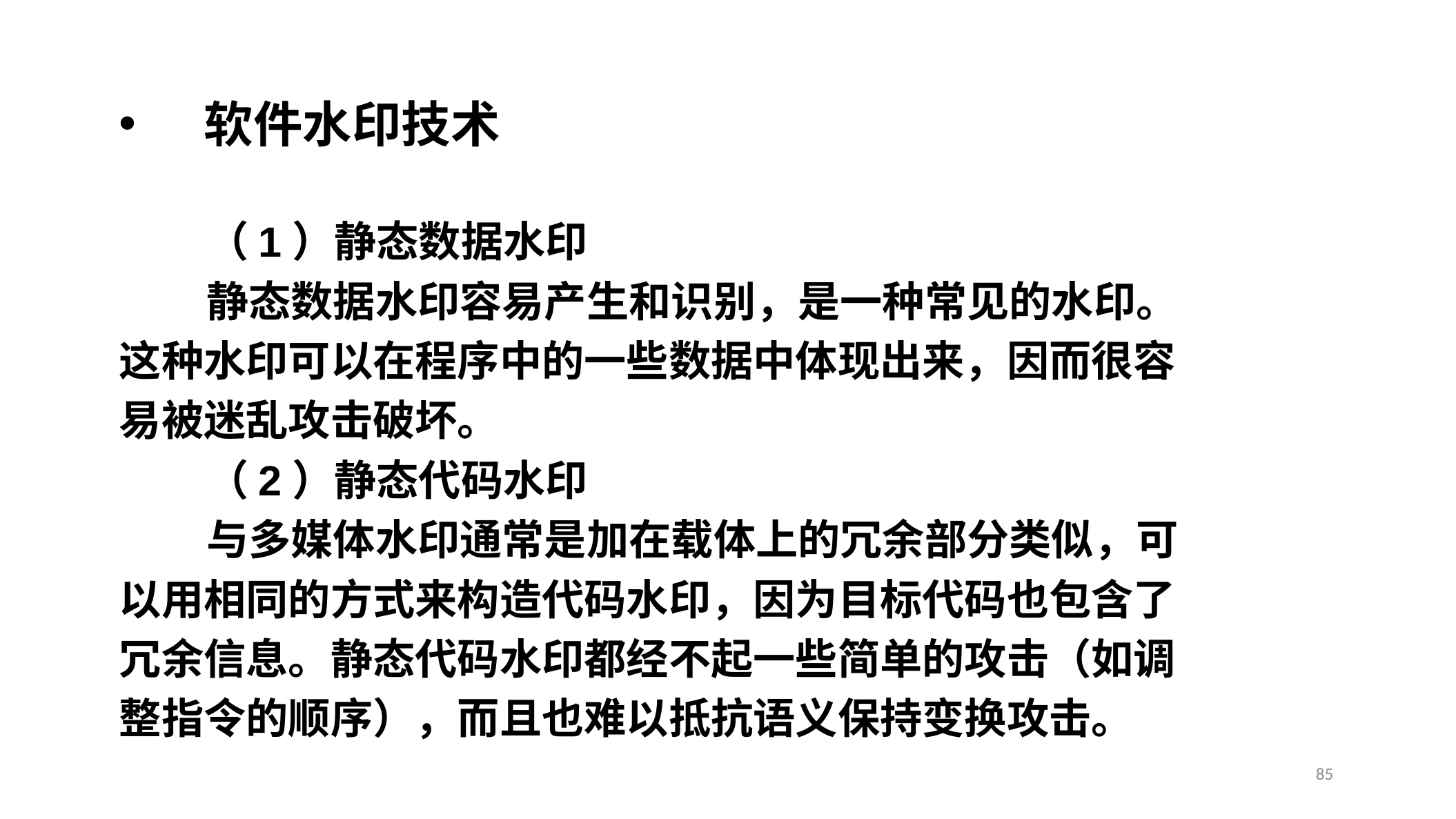

软件水印技术

        （1）静态数据水印
        静态数据水印容易产生和识别，是一种常见的水印。
这种水印可以在程序中的一些数据中体现出来，因而很容
易被迷乱攻击破坏。
        （2）静态代码水印
        与多媒体水印通常是加在载体上的冗余部分类似，可
以用相同的方式来构造代码水印，因为目标代码也包含了
冗余信息。静态代码水印都经不起一些简单的攻击（如调
整指令的顺序），而且也难以抵抗语义保持变换攻击。

85